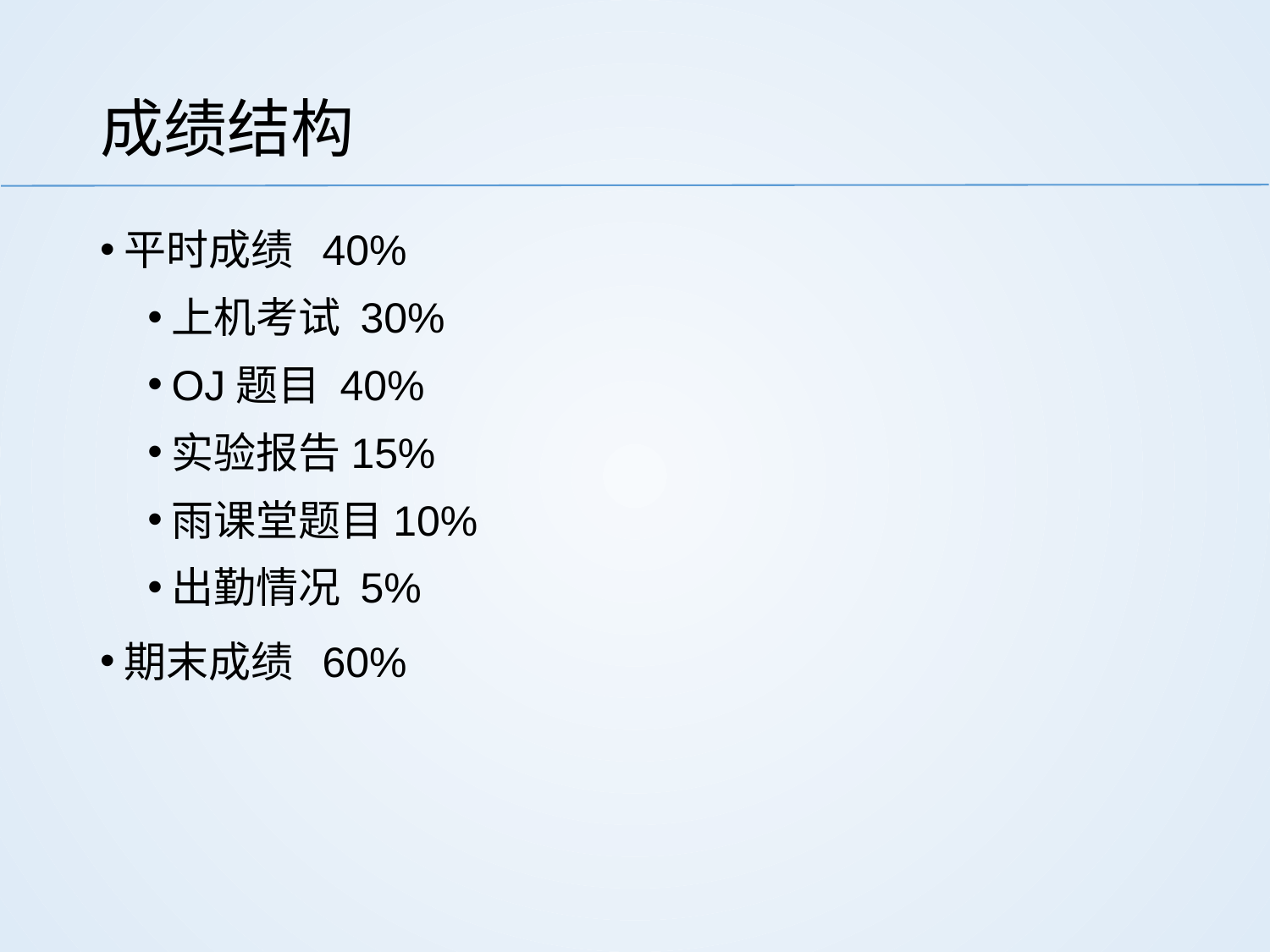

# 成绩结构
平时成绩  40%
上机考试 30%
OJ题目 40%
实验报告15%
雨课堂题目10%
出勤情况 5%
期末成绩  60%